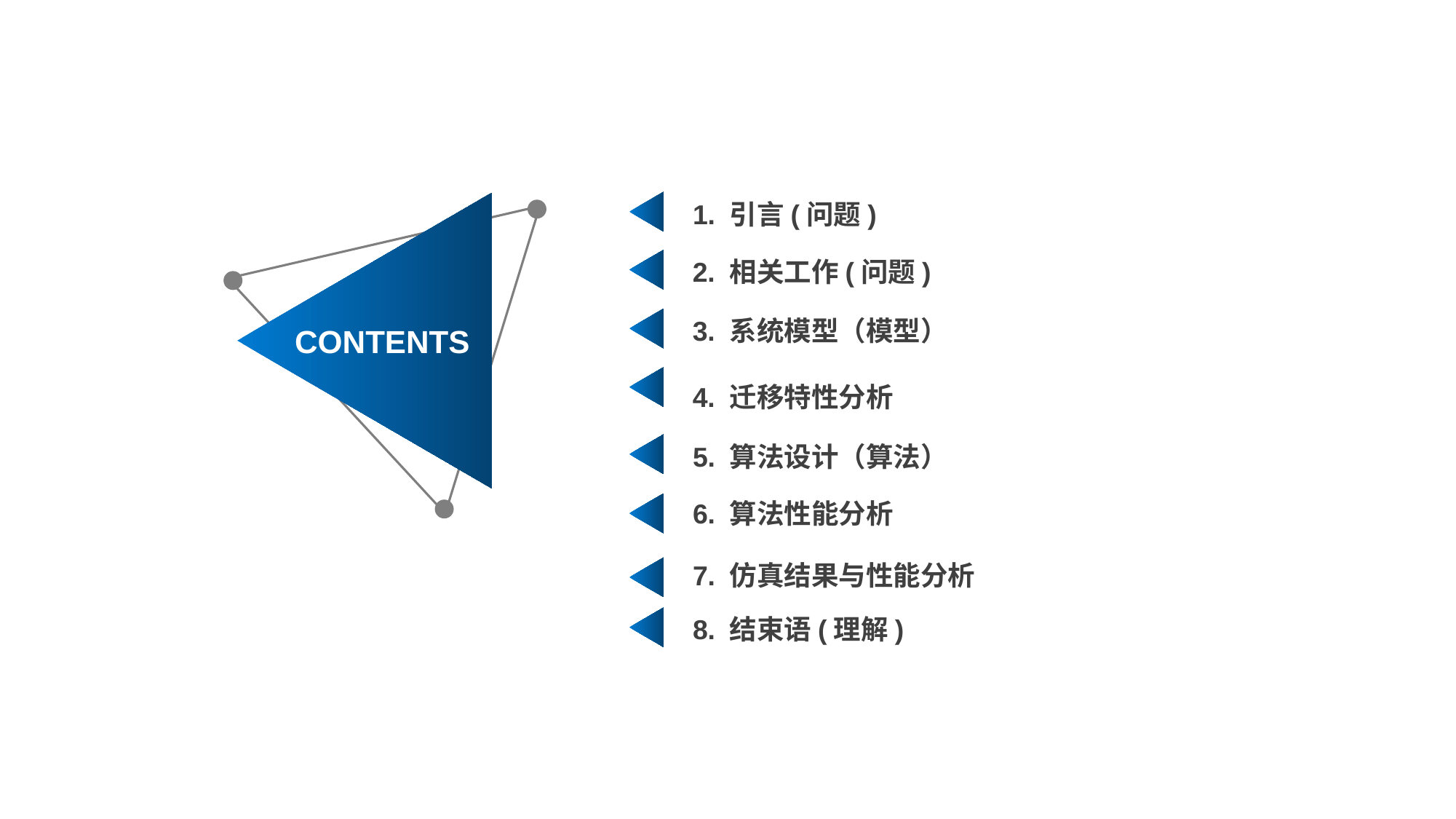

1. 引言(问题)

2. 相关工作(问题)

3. 系统模型（模型）

CONTENTS

4. 迁移特性分析
5. 算法设计（算法）

6. 算法性能分析

7. 仿真结果与性能分析

8. 结束语(理解)